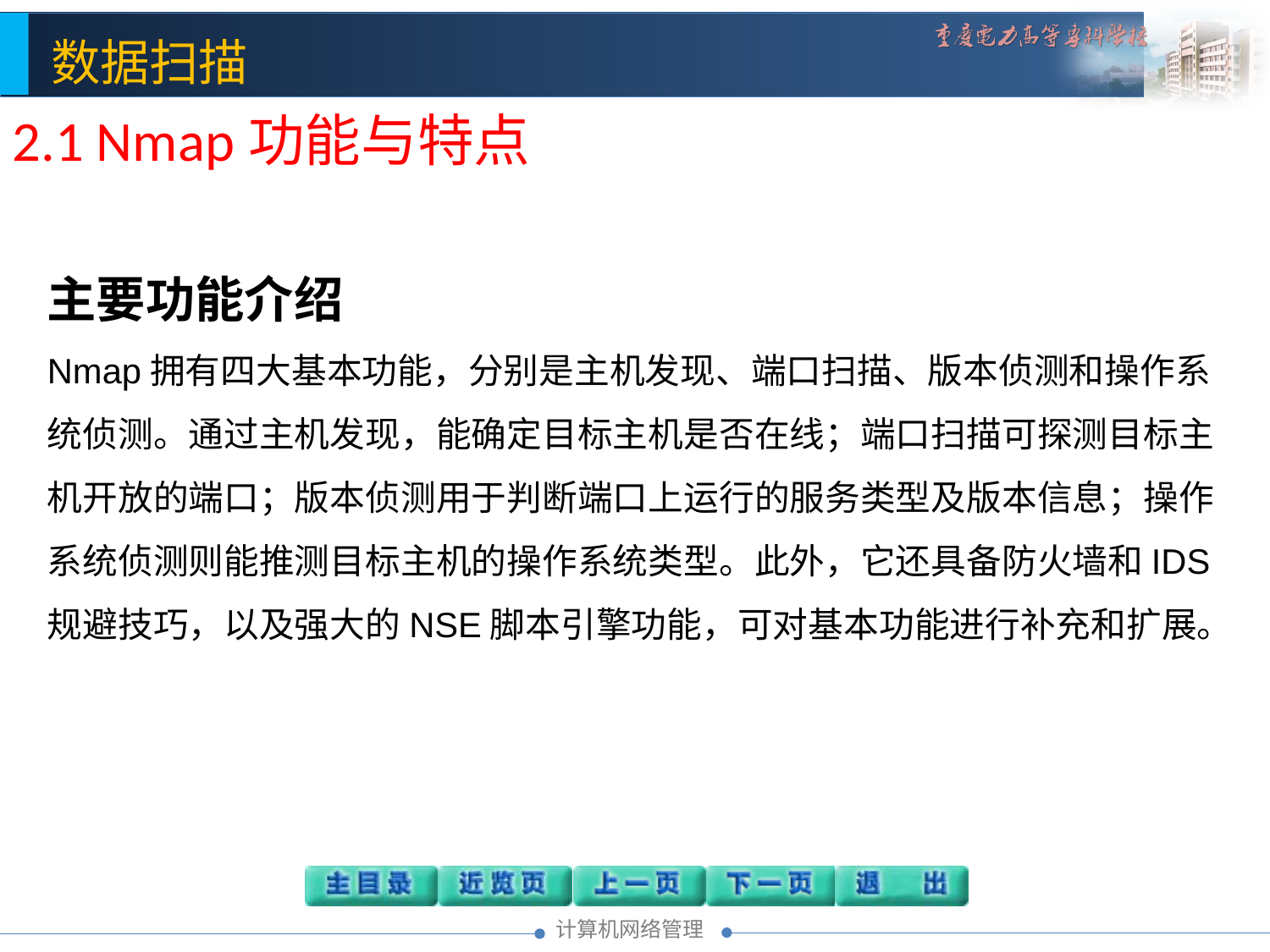

2.1 Nmap功能与特点
主要功能介绍
Nmap拥有四大基本功能，分别是主机发现、端口扫描、版本侦测和操作系统侦测。通过主机发现，能确定目标主机是否在线；端口扫描可探测目标主机开放的端口；版本侦测用于判断端口上运行的服务类型及版本信息；操作系统侦测则能推测目标主机的操作系统类型。此外，它还具备防火墙和IDS规避技巧，以及强大的NSE脚本引擎功能，可对基本功能进行补充和扩展。